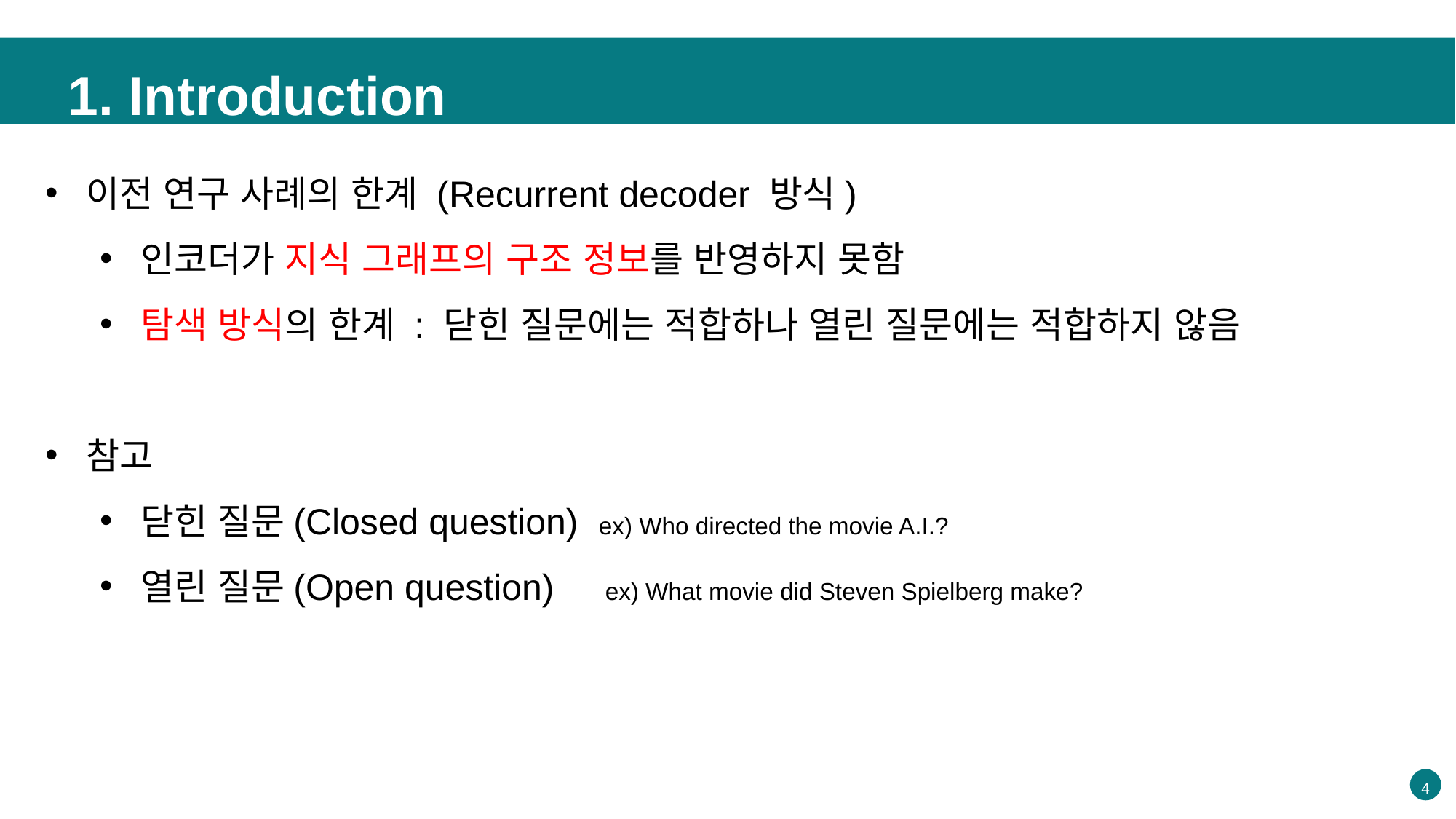

1. Introduction

이전 연구 사례의 한계 (Recurrent decoder 방식)
인코더가 지식 그래프의 구조 정보를 반영하지 못함
탐색 방식의 한계 : 닫힌 질문에는 적합하나 열린 질문에는 적합하지 않음

참고
닫힌 질문(Closed question)  ex) Who directed the movie A.I.?
열린 질문(Open question)     ex) What movie did Steven Spielberg make?